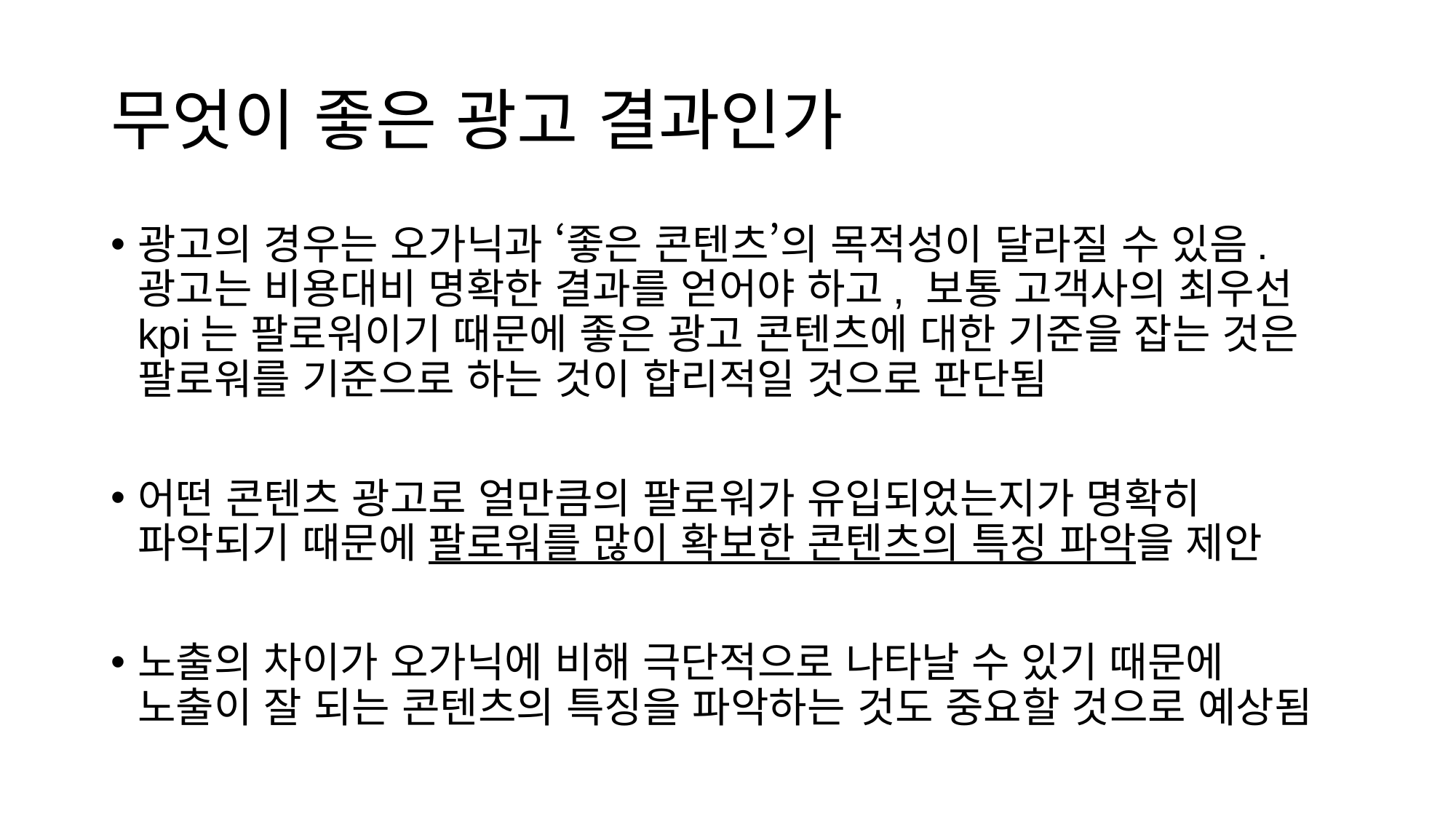

# 무엇이 좋은 광고 결과인가
광고의 경우는 오가닉과 ‘좋은 콘텐츠’의 목적성이 달라질 수 있음. 광고는 비용대비 명확한 결과를 얻어야 하고, 보통 고객사의 최우선 kpi는 팔로워이기 때문에 좋은 광고 콘텐츠에 대한 기준을 잡는 것은 팔로워를 기준으로 하는 것이 합리적일 것으로 판단됨

어떤 콘텐츠 광고로 얼만큼의 팔로워가 유입되었는지가 명확히 파악되기 때문에 팔로워를 많이 확보한 콘텐츠의 특징 파악을 제안

노출의 차이가 오가닉에 비해 극단적으로 나타날 수 있기 때문에 노출이 잘 되는 콘텐츠의 특징을 파악하는 것도 중요할 것으로 예상됨